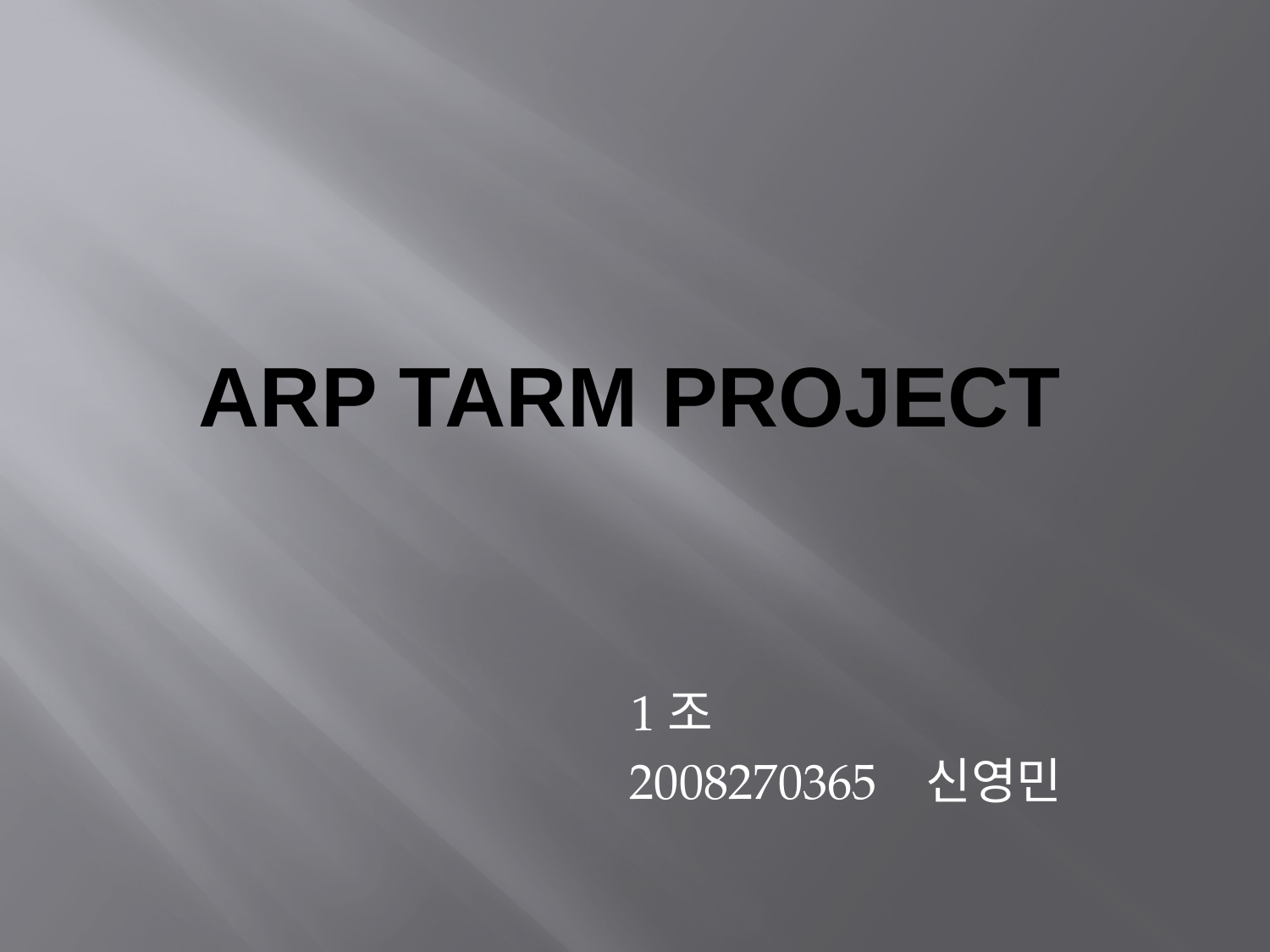

# ARP TARM PROJECT

      1조
	                        2008270365   신영민